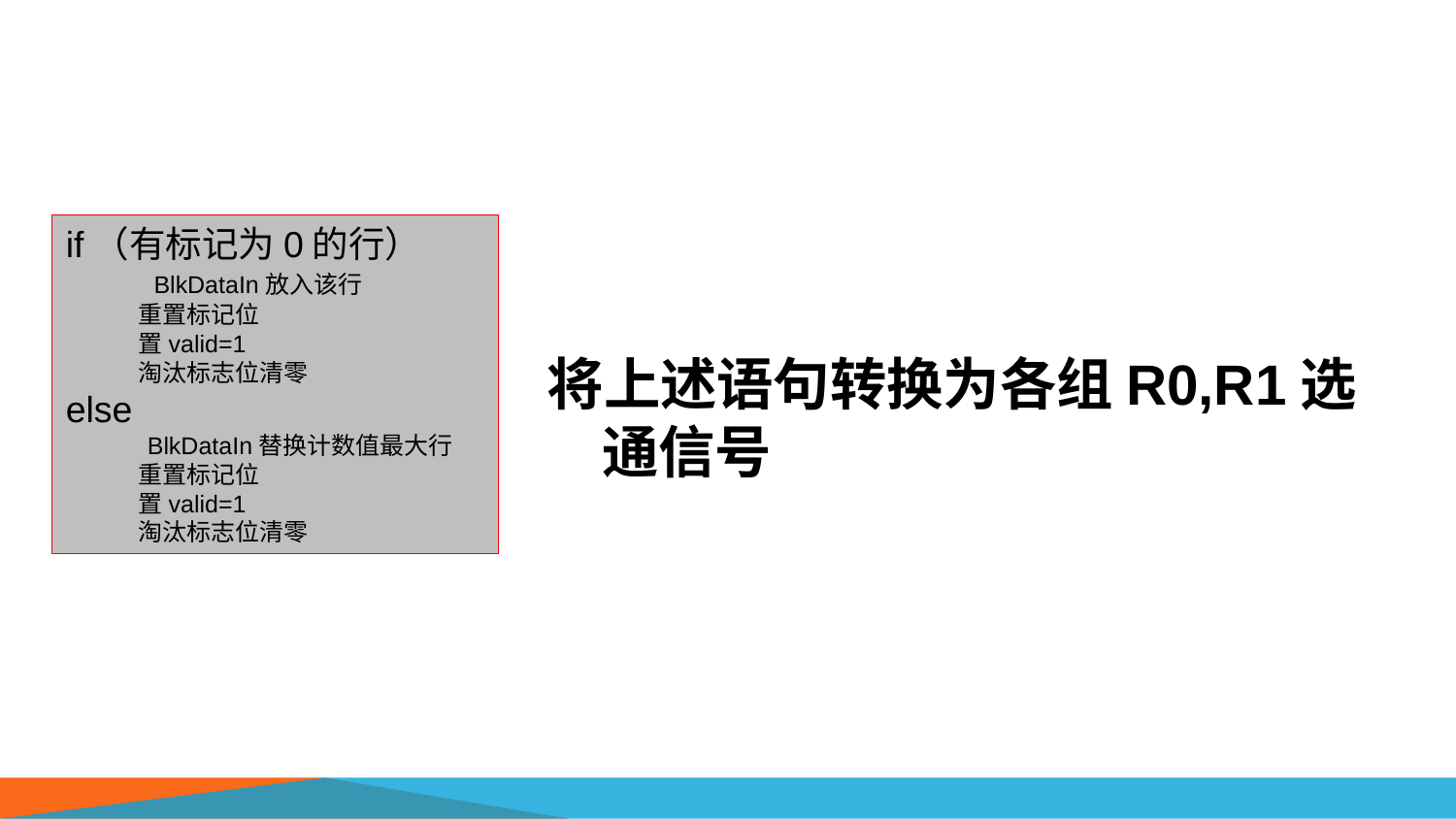

if（有标记为0的行）
           BlkDataIn放入该行
重置标记位
置valid=1
淘汰标志位清零
else
            BlkDataIn替换计数值最大行
重置标记位
置valid=1
淘汰标志位清零
将上述语句转换为各组R0,R1选通信号